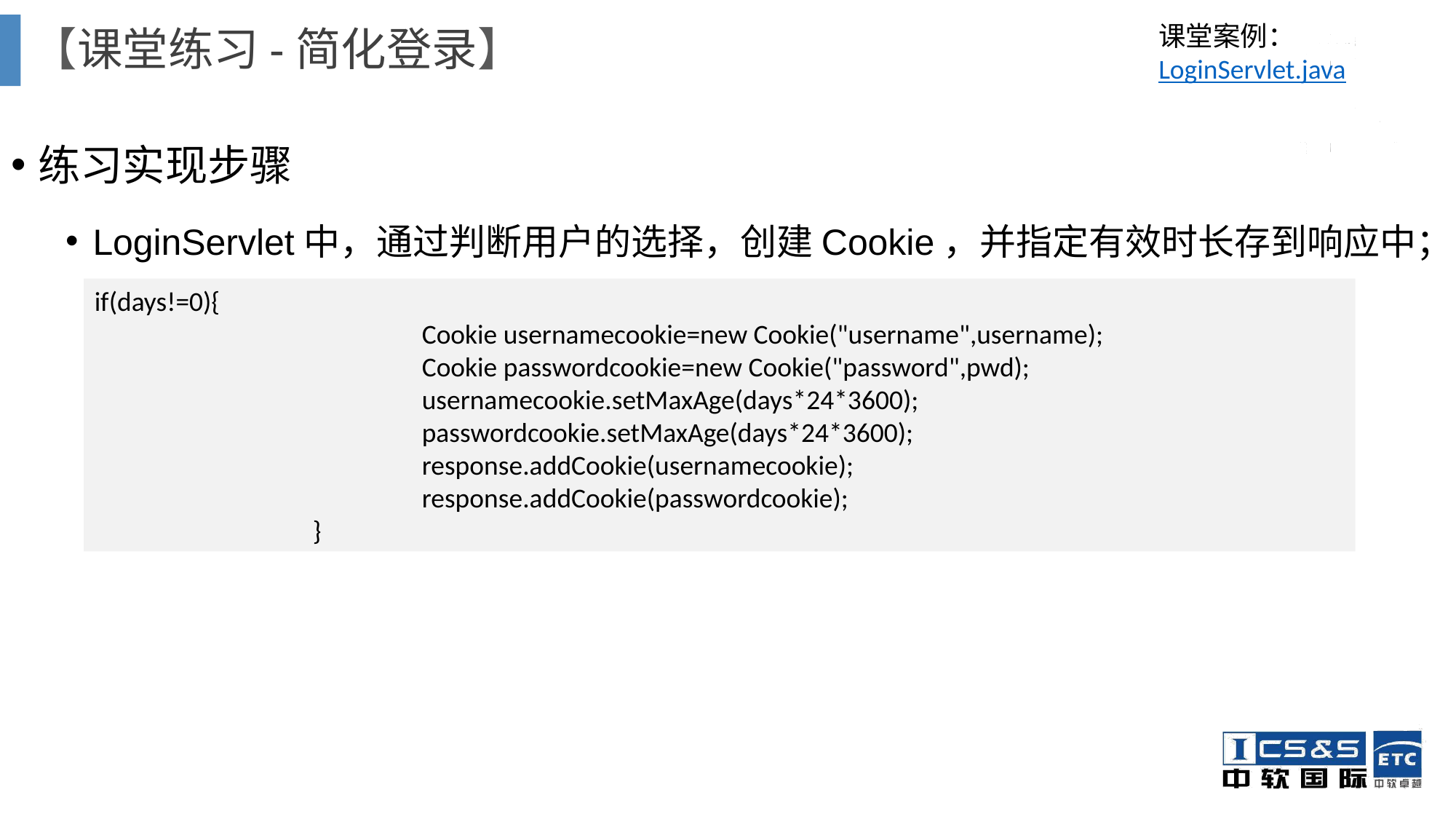

# 【课堂练习-简化登录】
课堂案例：LoginServlet.java
练习实现步骤
LoginServlet中，通过判断用户的选择，创建Cookie，并指定有效时长存到响应中；

if(days!=0){
			Cookie usernamecookie=new Cookie("username",username);
			Cookie passwordcookie=new Cookie("password",pwd);
			usernamecookie.setMaxAge(days*24*3600);
			passwordcookie.setMaxAge(days*24*3600);
			response.addCookie(usernamecookie);
			response.addCookie(passwordcookie);
		}